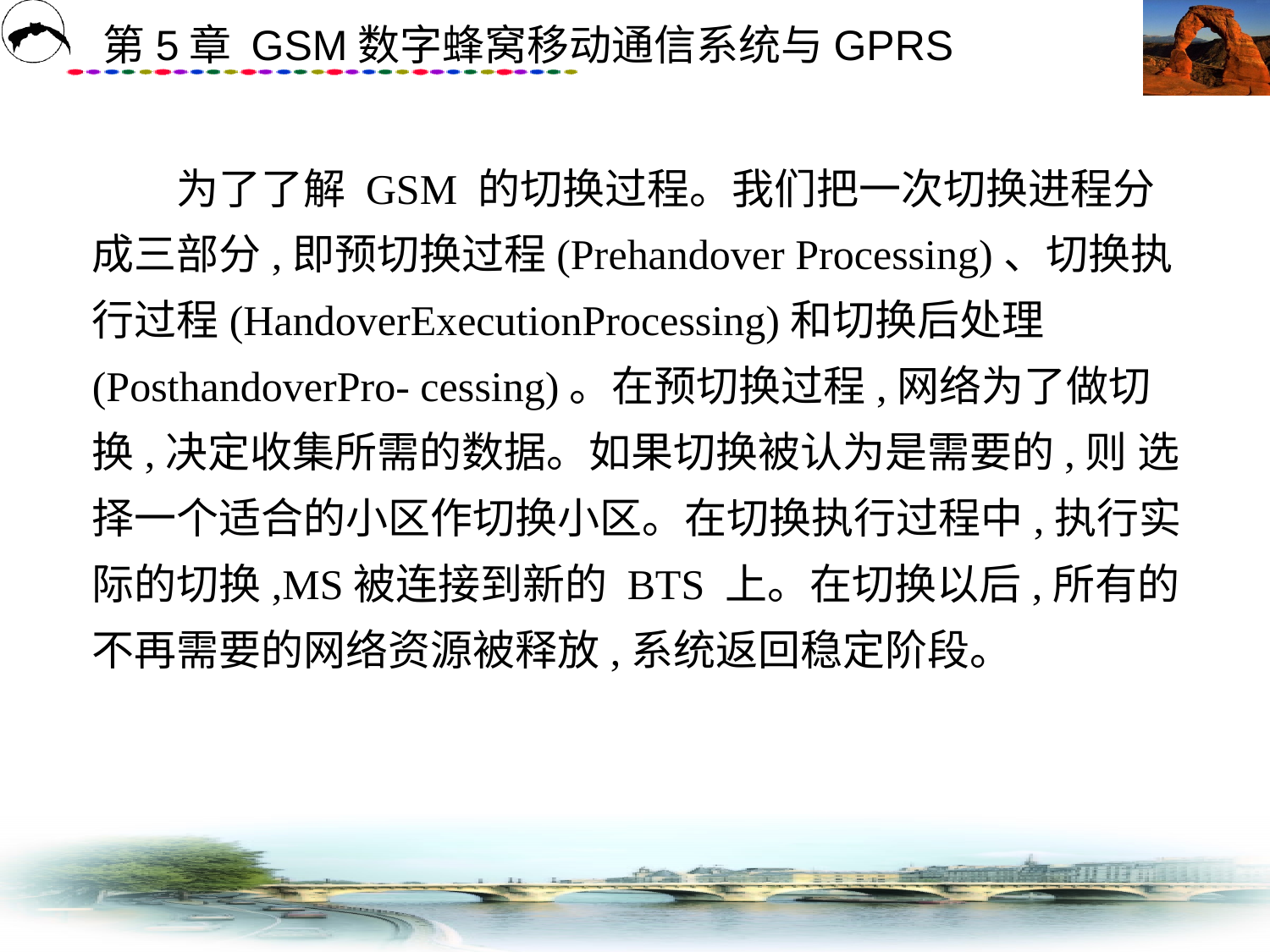

# 为了了解 GSM 的切换过程。我们把一次切换进程分成三部分,即预切换过程(Prehandover Processing)、切换执行过程(HandoverExecutionProcessing)和切换后处理(PosthandoverPro- cessing)。在预切换过程,网络为了做切换,决定收集所需的数据。如果切换被认为是需要的,则 选择一个适合的小区作切换小区。在切换执行过程中,执行实际的切换,MS被连接到新的 BTS 上。在切换以后,所有的不再需要的网络资源被释放,系统返回稳定阶段。